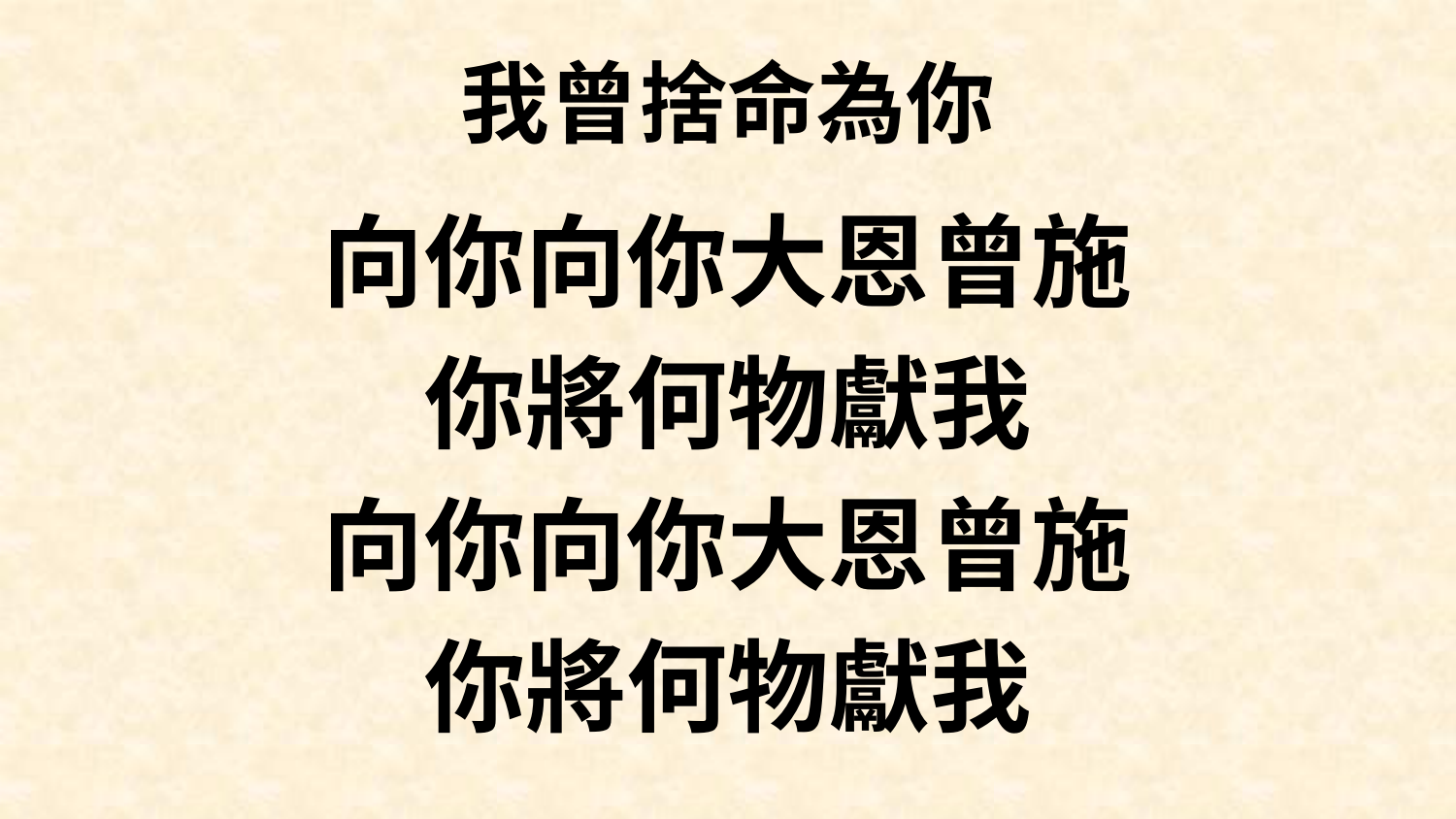

# 我曾捨命為你
向你向你大恩曾施
你將何物獻我
向你向你大恩曾施
你將何物獻我